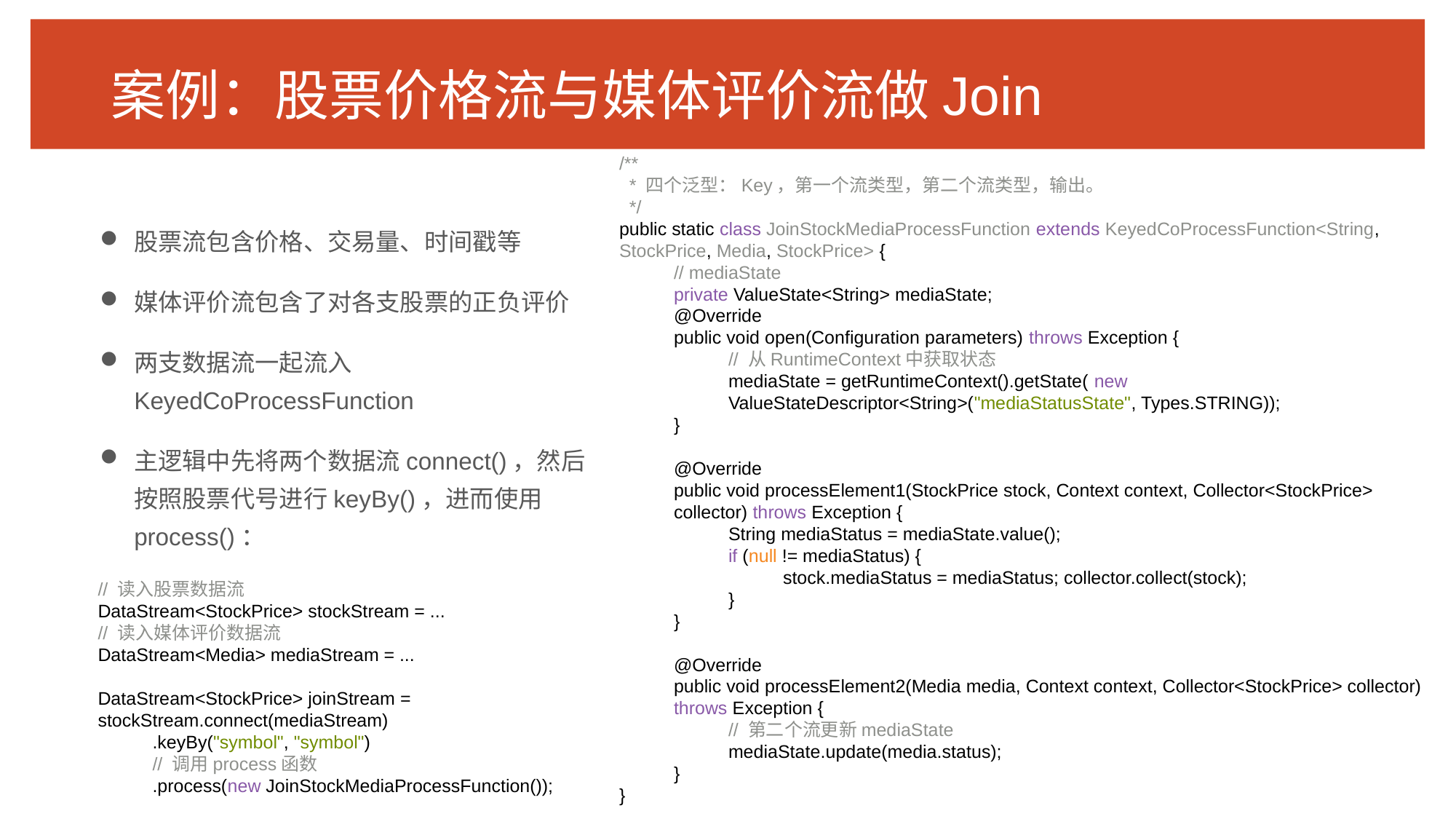

# 案例：股票价格流与媒体评价流做Join
/**
  * 四个泛型：Key，第一个流类型，第二个流类型，输出。
  */
public static class JoinStockMediaProcessFunction extends KeyedCoProcessFunction<String, StockPrice, Media, StockPrice> {
// mediaState
private ValueState<String> mediaState;
@Override
public void open(Configuration parameters) throws Exception {
// 从RuntimeContext中获取状态
mediaState = getRuntimeContext().getState( new ValueStateDescriptor<String>("mediaStatusState", Types.STRING));
}

@Override
public void processElement1(StockPrice stock, Context context, Collector<StockPrice> collector) throws Exception {
String mediaStatus = mediaState.value();
if (null != mediaStatus) {
stock.mediaStatus = mediaStatus; collector.collect(stock);
}
}

@Override
public void processElement2(Media media, Context context, Collector<StockPrice> collector) throws Exception {
// 第二个流更新mediaState
mediaState.update(media.status);
}
}
股票流包含价格、交易量、时间戳等
媒体评价流包含了对各支股票的正负评价
两支数据流一起流入KeyedCoProcessFunction
主逻辑中先将两个数据流connect()，然后按照股票代号进行keyBy()，进而使用process()：
// 读入股票数据流
DataStream<StockPrice> stockStream = ...
// 读入媒体评价数据流
DataStream<Media> mediaStream = ...

DataStream<StockPrice> joinStream = stockStream.connect(mediaStream)
.keyBy("symbol", "symbol")
// 调用process函数
.process(new JoinStockMediaProcessFunction());